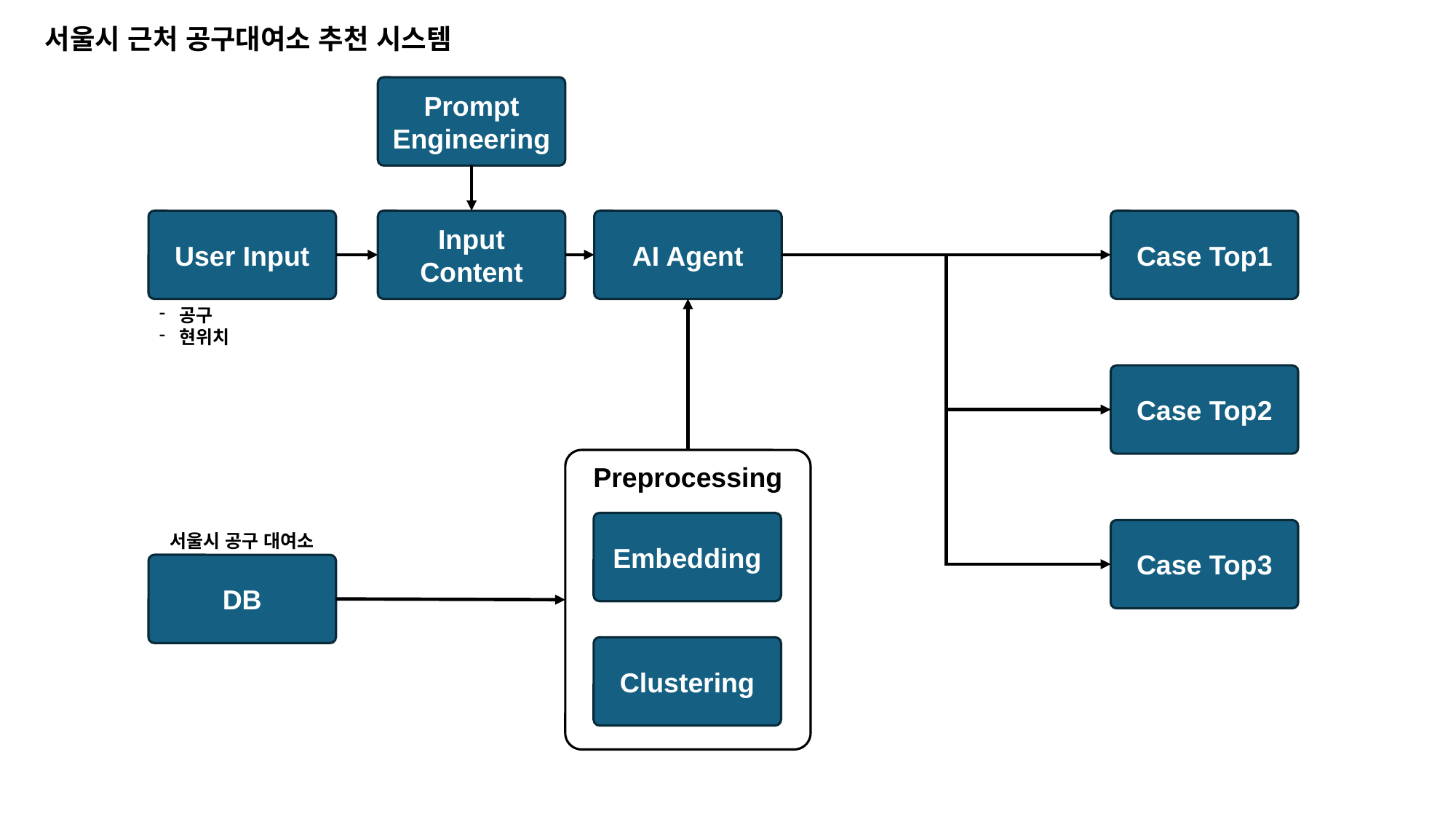

서울시 근처 공구대여소 추천 시스템
Prompt Engineering
Input Content
Case Top1
User Input
AI Agent
공구
현위치
Case Top2
Preprocessing
Embedding
Case Top3
서울시 공구 대여소
DB
Clustering